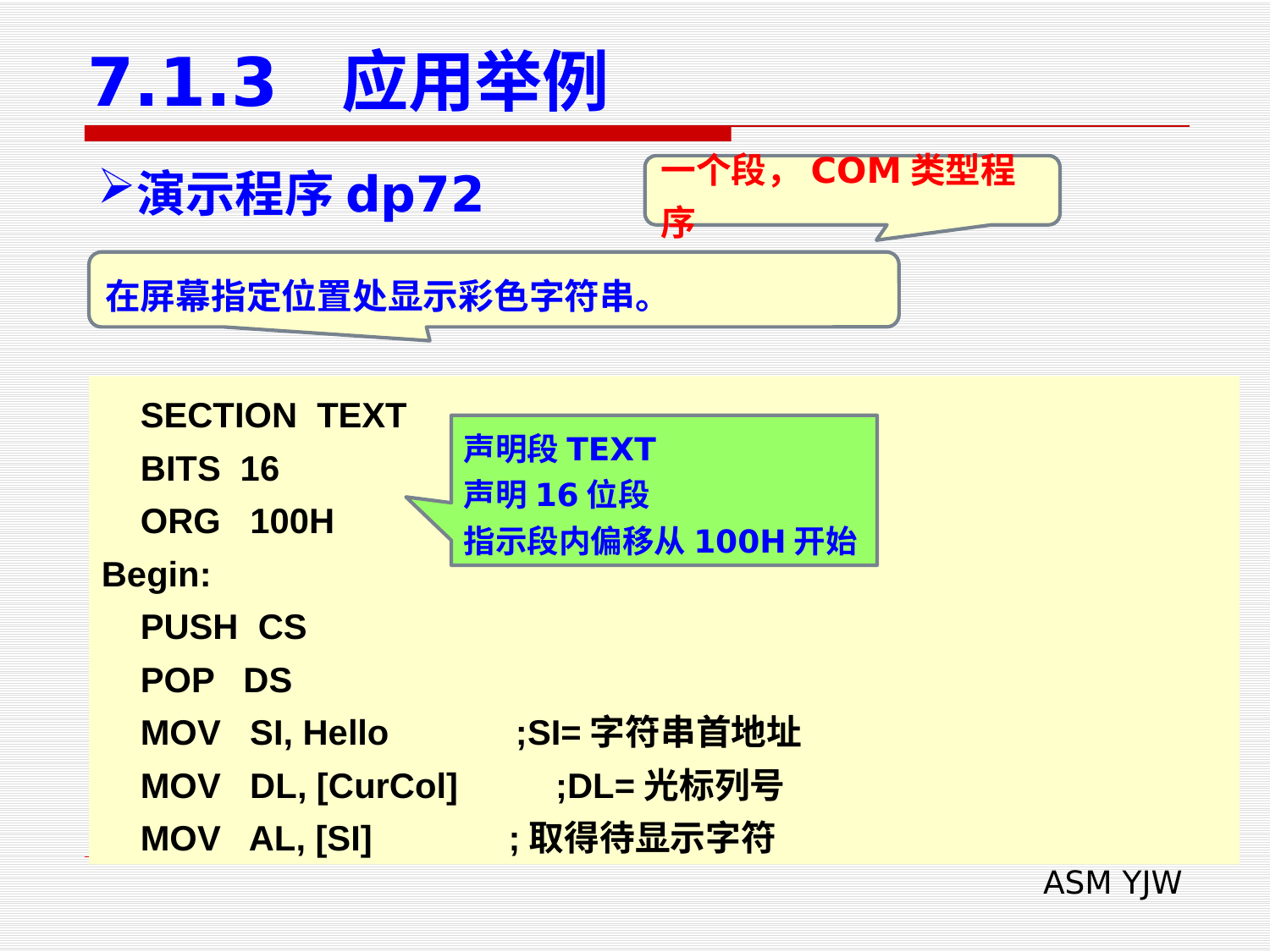

# 7.1.3  应用举例
一个段，COM类型程序
演示程序dp72
在屏幕指定位置处显示彩色字符串。
    SECTION  TEXT
    BITS  16                    ;16位代码
    ORG   100H                  ;COM类型可执行程序
Begin:
    PUSH  CS
    POP   DS
    MOV   SI, Hello             ;SI=字符串首地址
    MOV   DL, [CurCol]          ;DL=光标列号
    MOV   AL, [SI]              ;取得待显示字符
声明段TEXT
声明16位段
指示段内偏移从100H开始